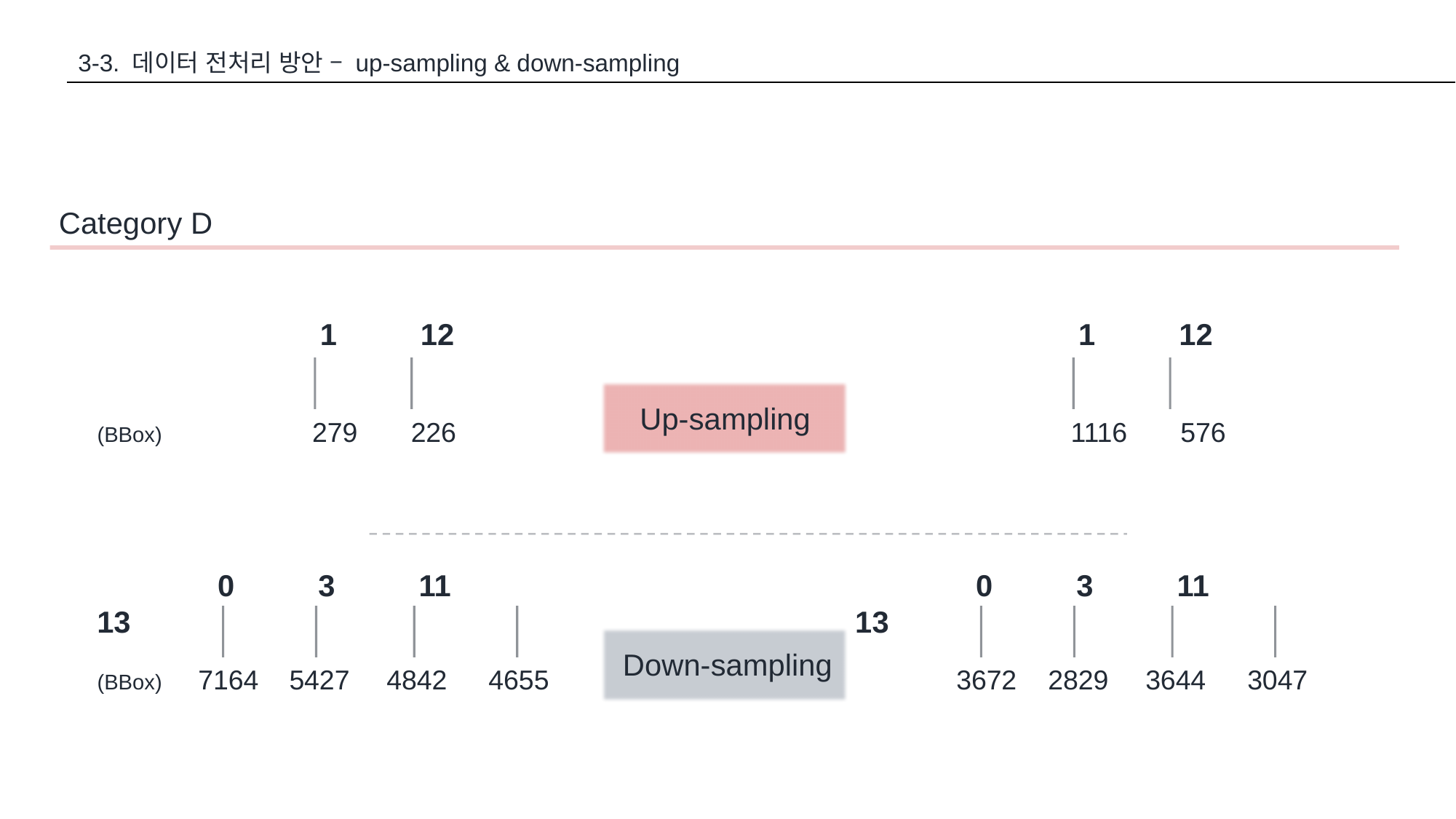

3-3. 데이터 전처리 방안 – up-sampling & down-sampling
Category D

Label : 0             1          12          13
Up-sampling
(BBox)                         279       226
(BBox)      7164      5427       4842         4655
Label :     0          3          11          13
Down-sampling
Label : 0             1          12          13
(BBox)                         1116       576
(BBox)      3672         2829       3644         3047
Label :     0          3          11          13